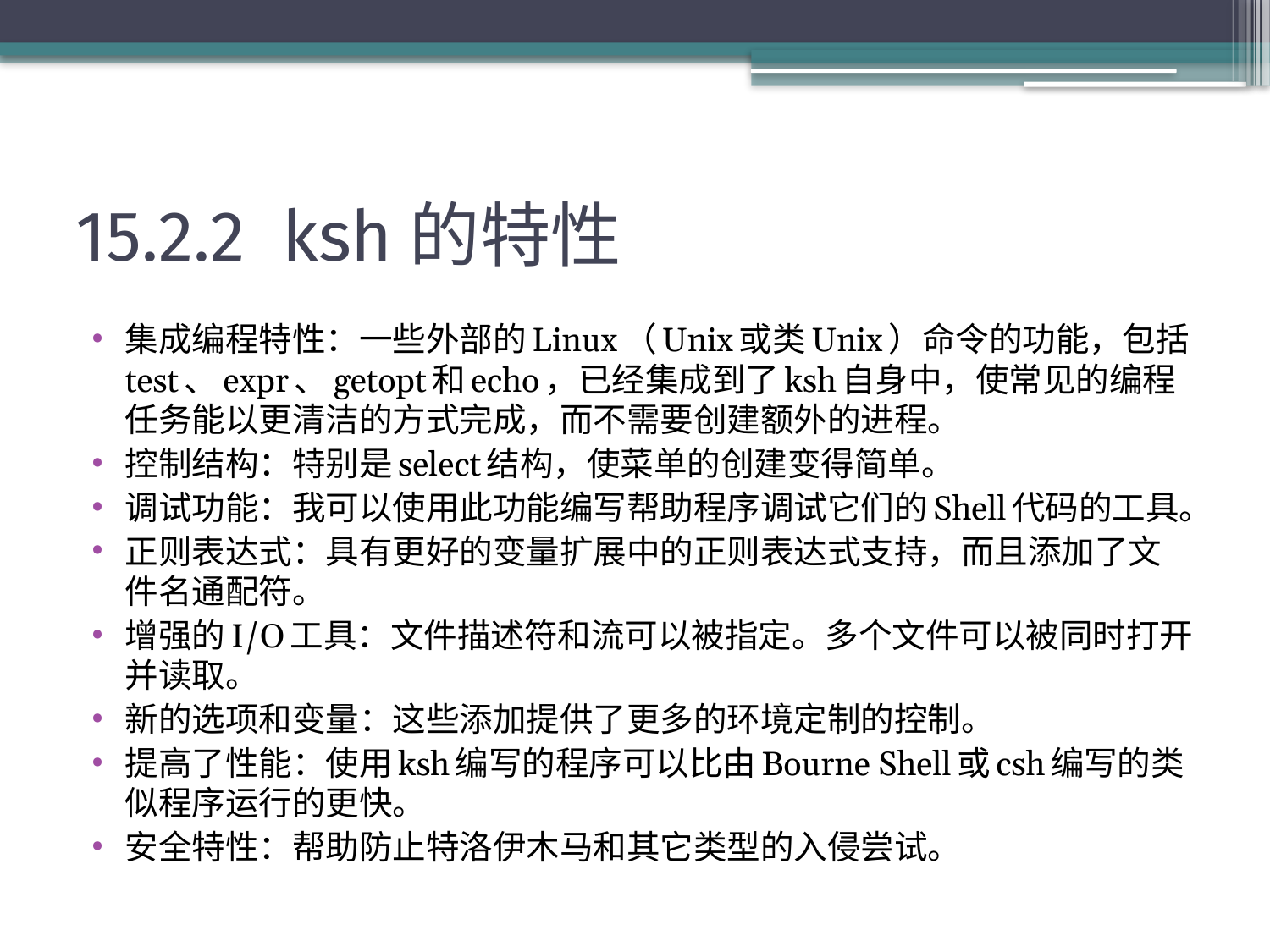

# 15.2.2  ksh的特性
集成编程特性：一些外部的Linux（Unix或类Unix）命令的功能，包括test、expr、getopt和echo，已经集成到了ksh自身中，使常见的编程任务能以更清洁的方式完成，而不需要创建额外的进程。
控制结构：特别是select结构，使菜单的创建变得简单。
调试功能：我可以使用此功能编写帮助程序调试它们的Shell代码的工具。
正则表达式：具有更好的变量扩展中的正则表达式支持，而且添加了文件名通配符。
增强的I/O工具：文件描述符和流可以被指定。多个文件可以被同时打开并读取。
新的选项和变量：这些添加提供了更多的环境定制的控制。
提高了性能：使用ksh编写的程序可以比由Bourne Shell或csh编写的类似程序运行的更快。
安全特性：帮助防止特洛伊木马和其它类型的入侵尝试。